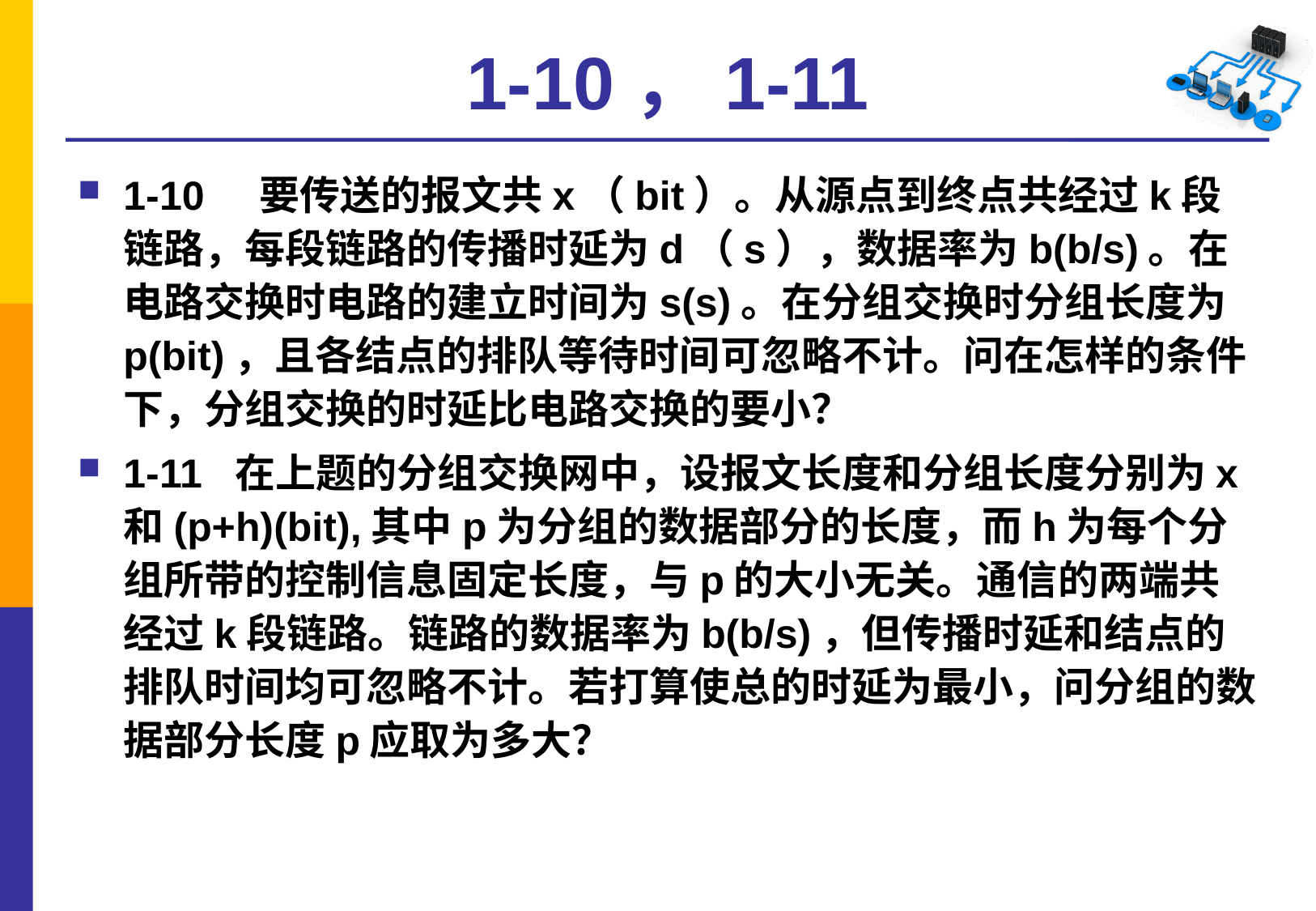

1-10，1-11
1-10    要传送的报文共x（bit）。从源点到终点共经过k段链路，每段链路的传播时延为d（s），数据率为b(b/s)。在电路交换时电路的建立时间为s(s)。在分组交换时分组长度为p(bit)，且各结点的排队等待时间可忽略不计。问在怎样的条件下，分组交换的时延比电路交换的要小？
1-11  在上题的分组交换网中，设报文长度和分组长度分别为x和(p+h)(bit),其中p为分组的数据部分的长度，而h为每个分组所带的控制信息固定长度，与p的大小无关。通信的两端共经过k段链路。链路的数据率为b(b/s)，但传播时延和结点的排队时间均可忽略不计。若打算使总的时延为最小，问分组的数据部分长度p应取为多大？